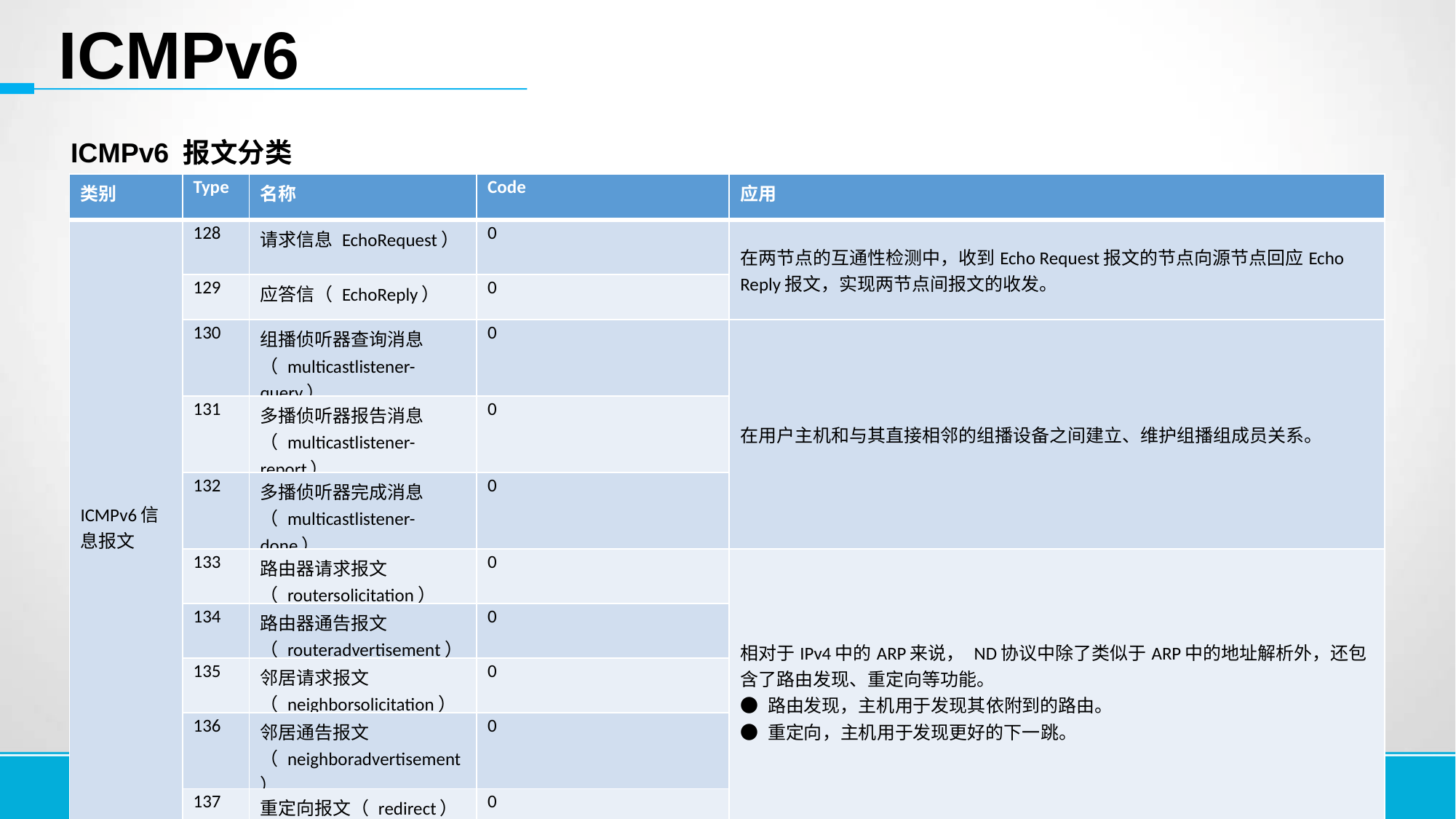

ICMPv6
ICMPv6 报文分类
| 类别 | Type | 名称 | Code | 应用 |
| --- | --- | --- | --- | --- |
| ICMPv6信息报文 | 128 | 请求信息 EchoRequest） | 0 | 在两节点的互通性检测中，收到Echo Request报文的节点向源节点回应Echo Reply报文，实现两节点间报文的收发。 |
|  | 129 | 应答信（ EchoReply） | 0 |  |
|  | 130 | 组播侦听器查询消息（ multicastlistener-query） | 0 | 在用户主机和与其直接相邻的组播设备之间建立、维护组播组成员关系。 |
|  | 131 | 多播侦听器报告消息 （ multicastlistener-report） | 0 |  |
|  | 132 | 多播侦听器完成消息 （ multicastlistener-done） | 0 |  |
|  | 133 | 路由器请求报文 （ routersolicitation） | 0 | 相对于IPv4中的ARP来说， ND协议中除了类似于ARP中的地址解析外，还包含了路由发现、重定向等功能。 ● 路由发现，主机用于发现其依附到的路由。 ● 重定向，主机用于发现更好的下一跳。 |
|  | 134 | 路由器通告报文 （ routeradvertisement） | 0 |  |
|  | 135 | 邻居请求报文 （ neighborsolicitation） | 0 |  |
|  | 136 | 邻居通告报文 （ neighboradvertisement） | 0 |  |
|  | 137 | 重定向报文（ redirect） | 0 |  |